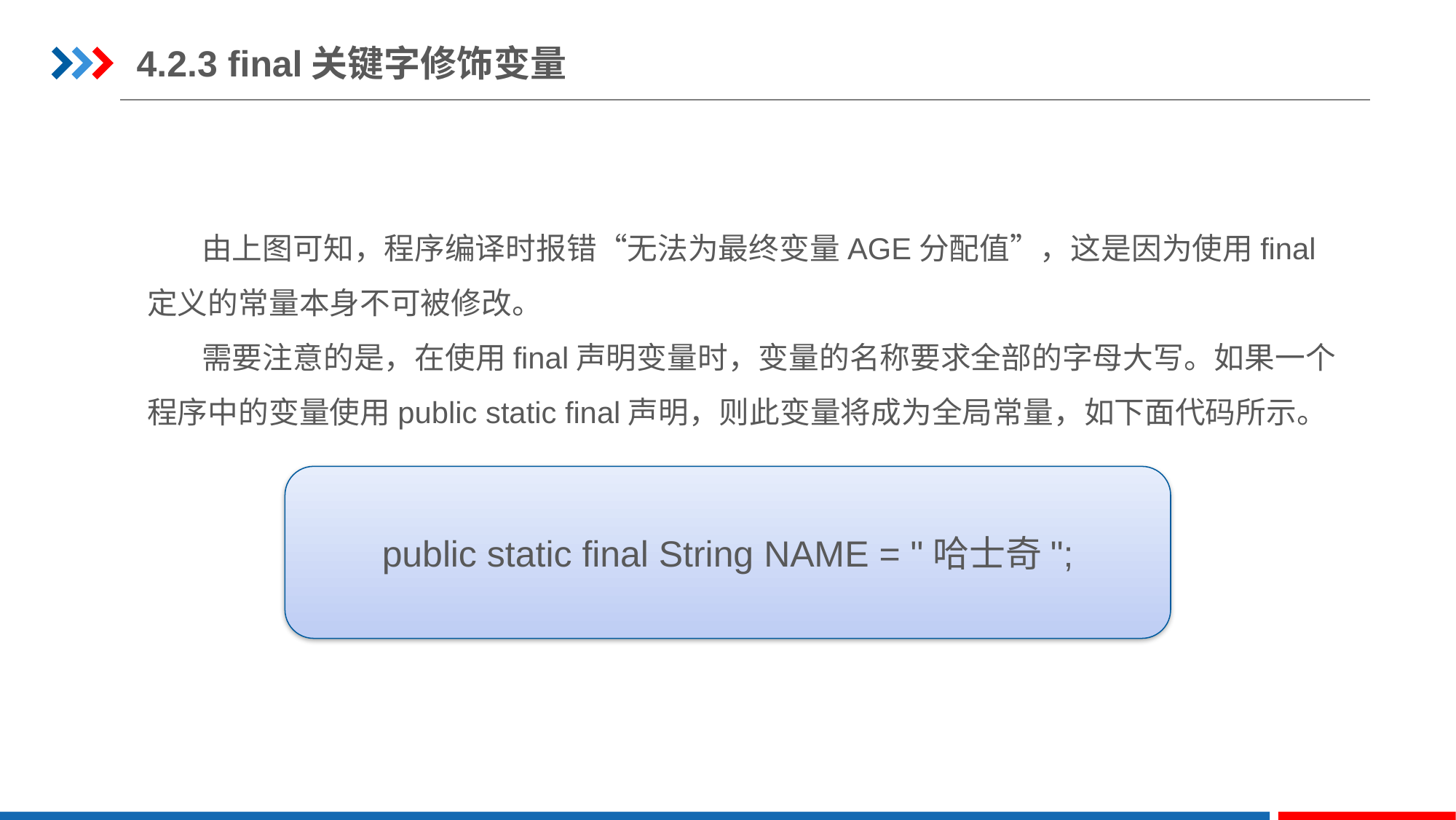

4.2.3 final关键字修饰变量
由上图可知，程序编译时报错“无法为最终变量AGE分配值”，这是因为使用final定义的常量本身不可被修改。
需要注意的是，在使用final声明变量时，变量的名称要求全部的字母大写。如果一个程序中的变量使用public static final声明，则此变量将成为全局常量，如下面代码所示。
public static final String NAME = "哈士奇";